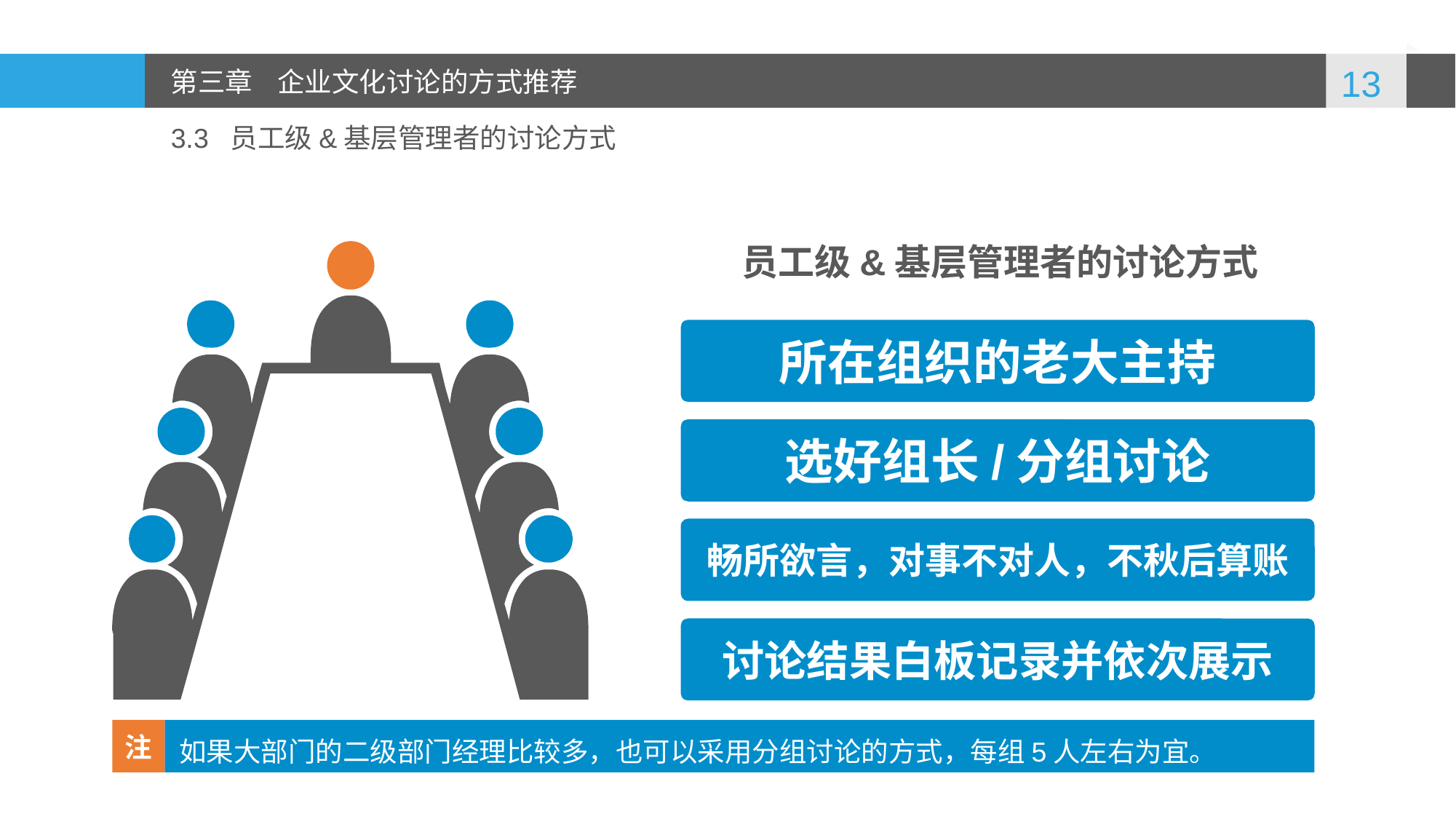

第三章    企业文化讨论的方式推荐
3.3  员工级&基层管理者的讨论方式
员工级&基层管理者的讨论方式

所在组织的老大主持
选好组长/分组讨论
畅所欲言，对事不对人，不秋后算账
讨论结果白板记录并依次展示
注

如果大部门的二级部门经理比较多，也可以采用分组讨论的方式，每组5人左右为宜。